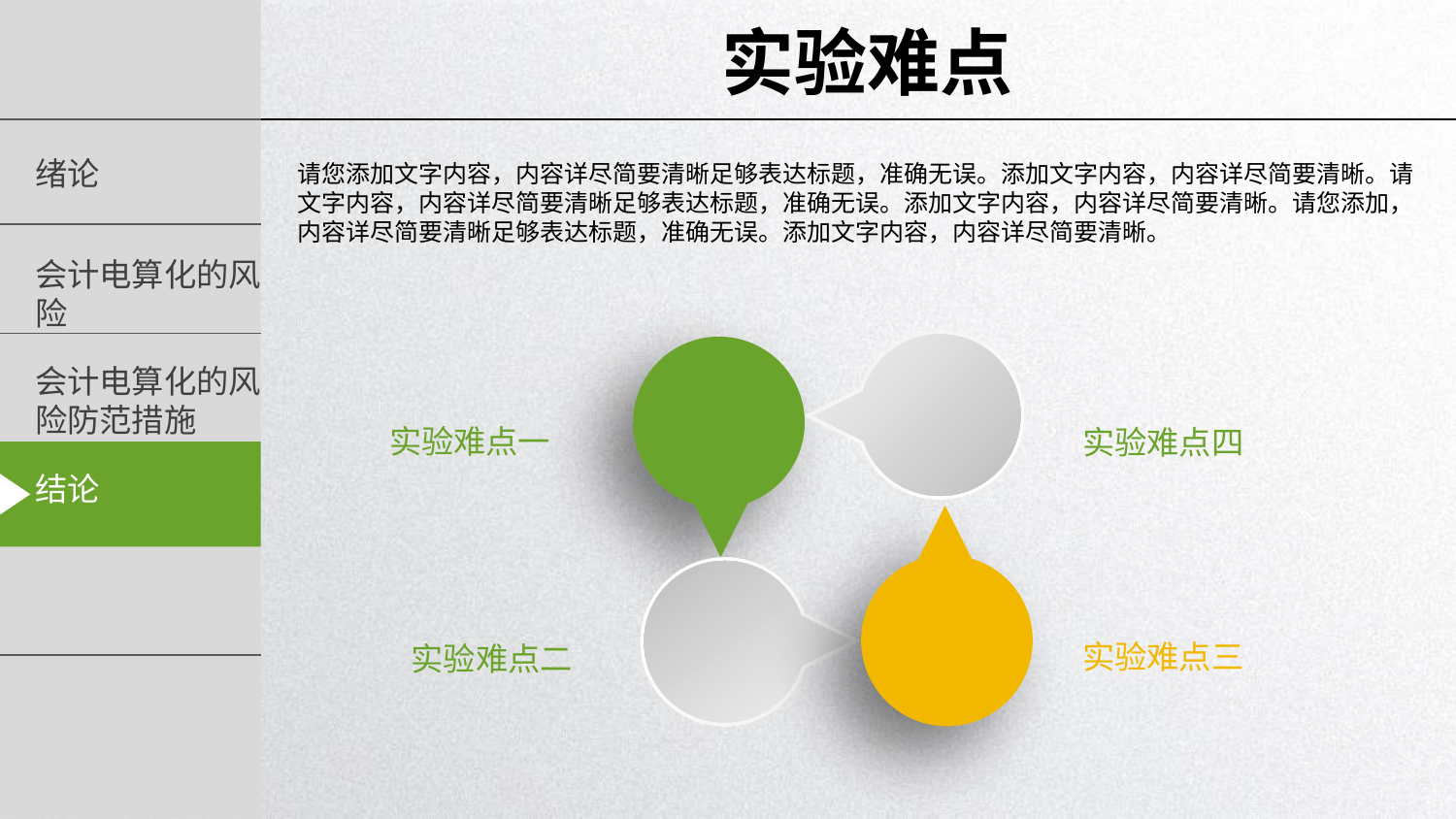

实验难点
请您添加文字内容，内容详尽简要清晰足够表达标题，准确无误。添加文字内容，内容详尽简要清晰。请文字内容，内容详尽简要清晰足够表达标题，准确无误。添加文字内容，内容详尽简要清晰。请您添加，内容详尽简要清晰足够表达标题，准确无误。添加文字内容，内容详尽简要清晰。

实验难点一
实验难点四

实验难点三
实验难点二
延时符